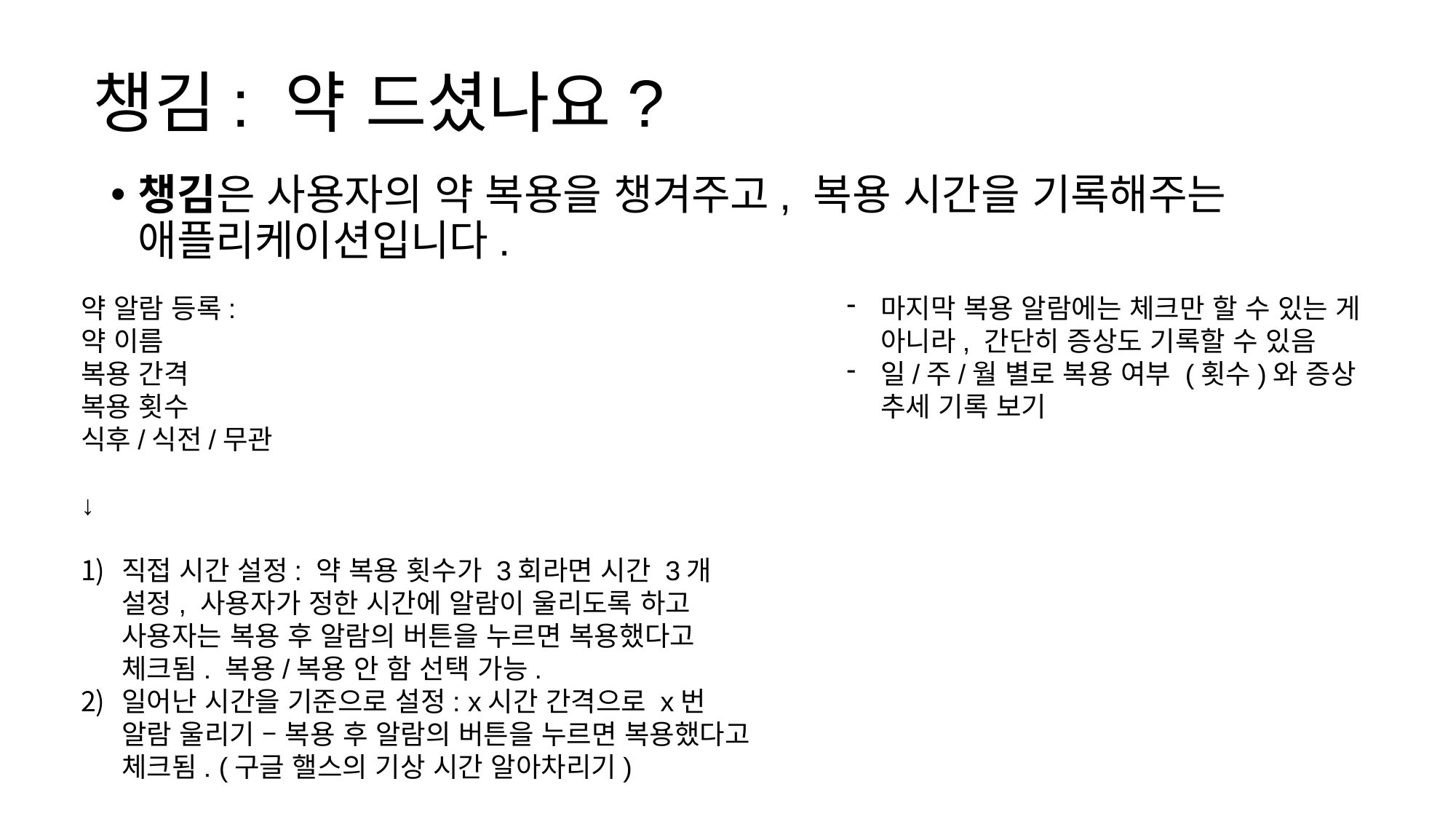

# 챙김: 약 드셨나요?
챙김은 사용자의 약 복용을 챙겨주고, 복용 시간을 기록해주는 애플리케이션입니다.

약 알람 등록:
약 이름
복용 간격
복용 횟수
식후/식전/무관

↓

직접 시간 설정: 약 복용 횟수가 3회라면 시간 3개 설정, 사용자가 정한 시간에 알람이 울리도록 하고 사용자는 복용 후 알람의 버튼을 누르면 복용했다고 체크됨. 복용/복용 안 함 선택 가능.
일어난 시간을 기준으로 설정: x시간 간격으로 x번 알람 울리기 – 복용 후 알람의 버튼을 누르면 복용했다고 체크됨. (구글 핼스의 기상 시간 알아차리기)
마지막 복용 알람에는 체크만 할 수 있는 게 아니라, 간단히 증상도 기록할 수 있음
일/주/월 별로 복용 여부 (횟수)와 증상 추세 기록 보기